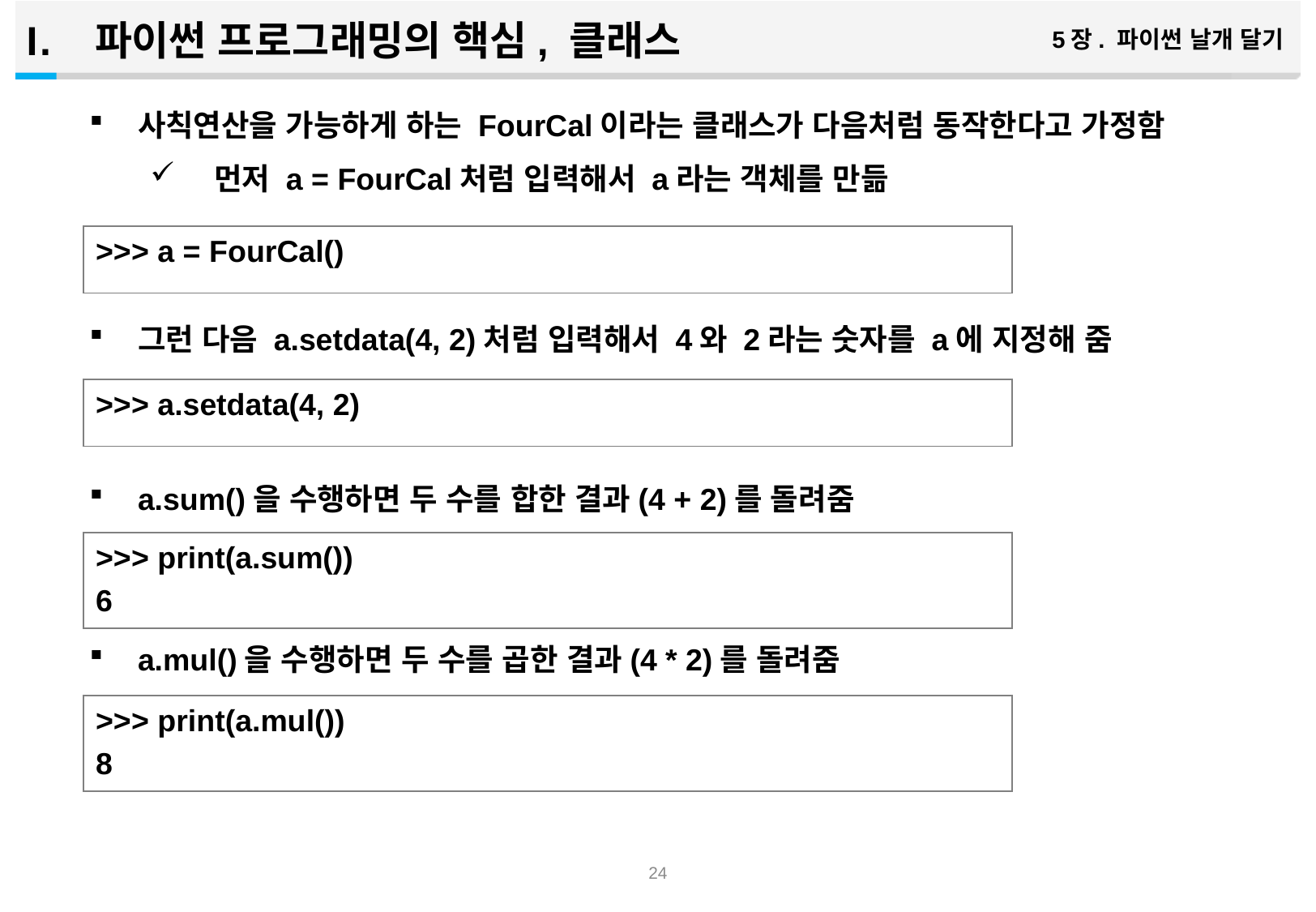

파이썬 프로그래밍의 핵심, 클래스
5장. 파이썬 날개 달기
사칙연산을 가능하게 하는 FourCal이라는 클래스가 다음처럼 동작한다고 가정함
 먼저 a = FourCal처럼 입력해서 a라는 객체를 만듦

그런 다음 a.setdata(4, 2)처럼 입력해서 4와 2라는 숫자를 a에 지정해 줌

a.sum()을 수행하면 두 수를 합한 결과(4 + 2)를 돌려줌

a.mul()을 수행하면 두 수를 곱한 결과(4 * 2)를 돌려줌
>>> a = FourCal()
>>> a.setdata(4, 2)

>>> print(a.sum())
6
>>> print(a.mul())
8
24